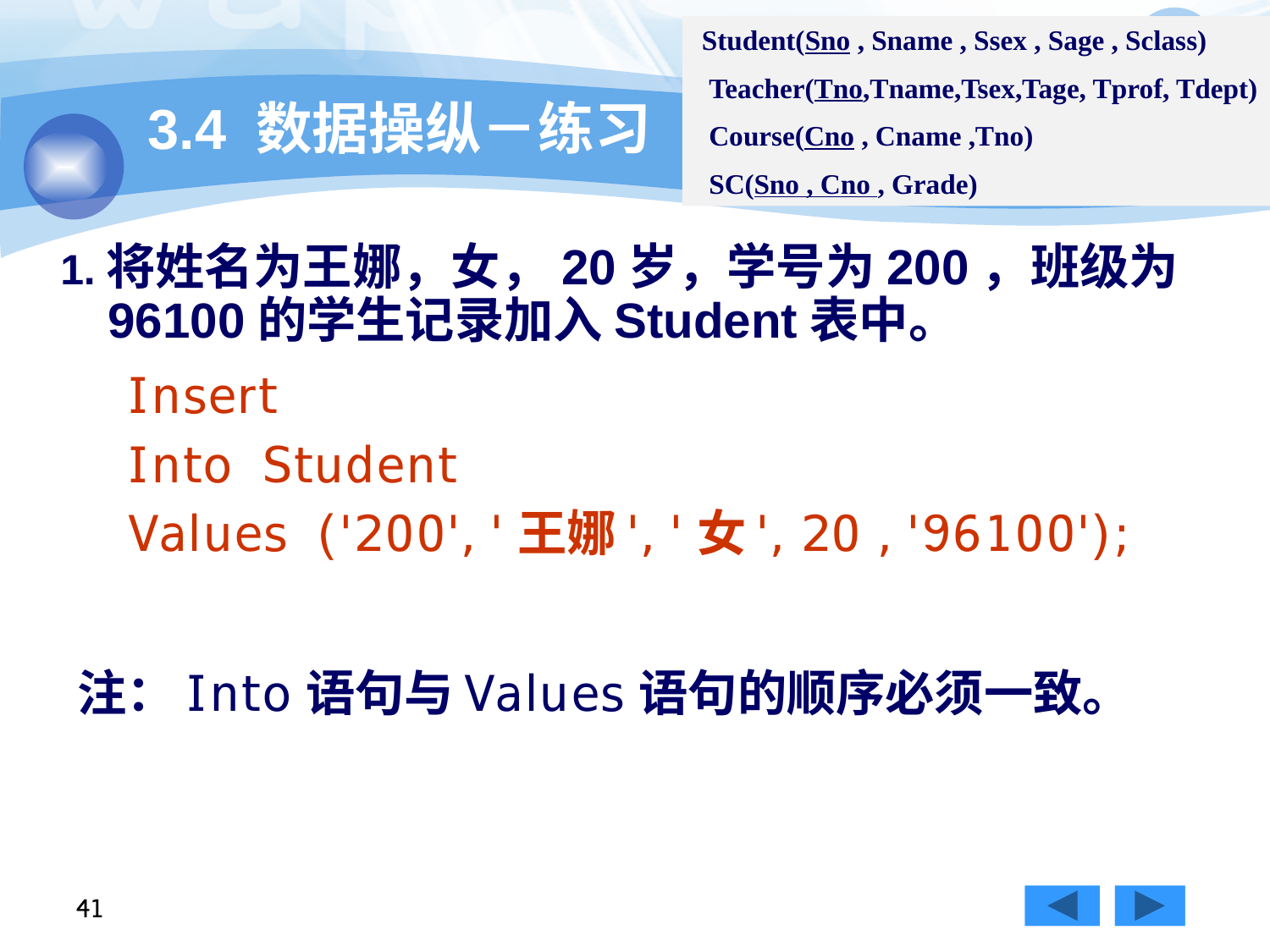

Student(Sno , Sname , Ssex , Sage , Sclass)
  Teacher(Tno,Tname,Tsex,Tage, Tprof, Tdept)
  Course(Cno , Cname ,Tno)
  SC(Sno , Cno , Grade)
# 3.4 数据操纵－练习
1.将姓名为王娜，女，20岁，学号为200，班级为96100的学生记录加入Student表中。
Insert
Into  Student
Values  ('200', '王娜', '女', 20 , '96100');
注：Into语句与Values语句的顺序必须一致。
41